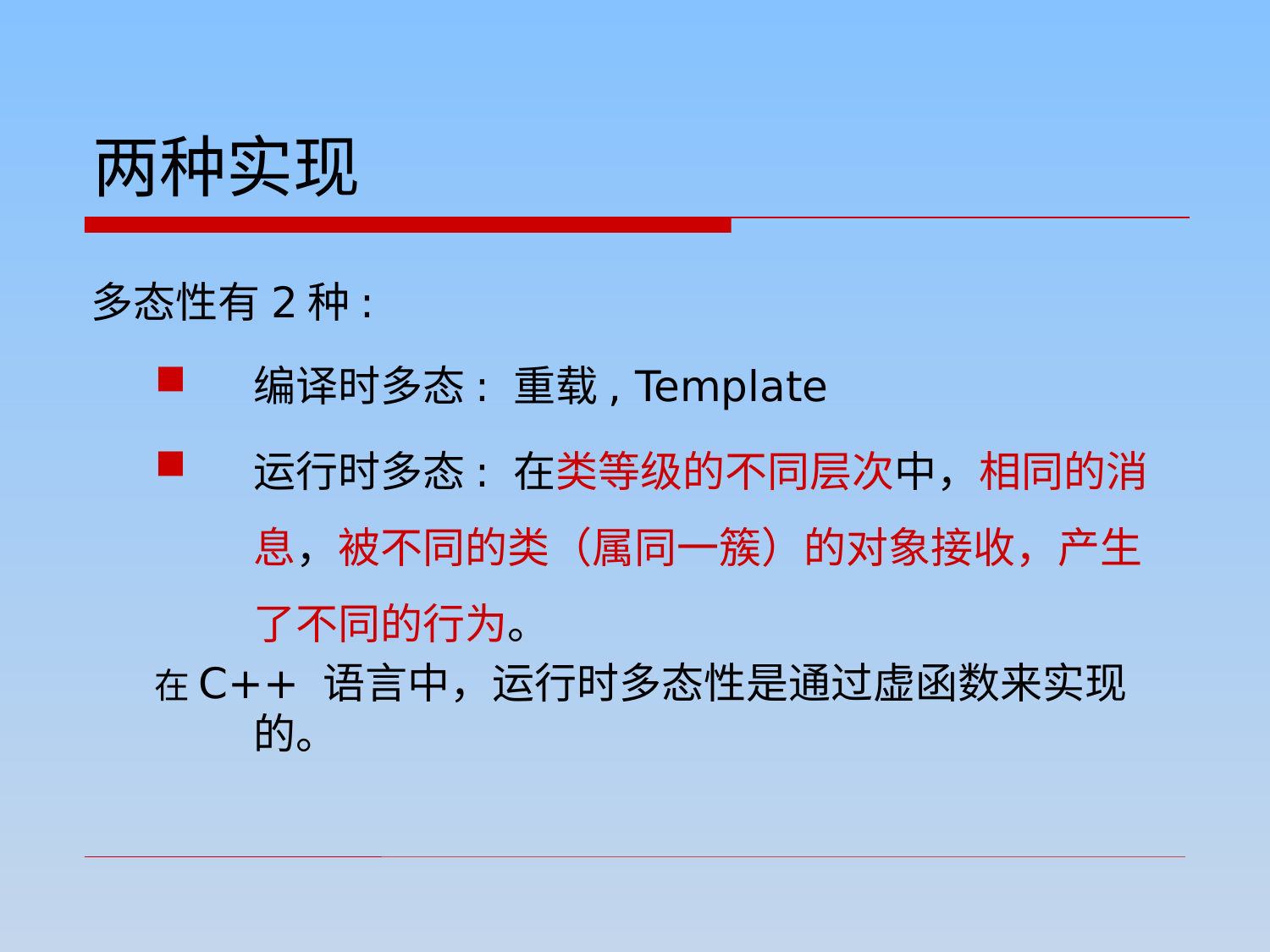

两种实现
多态性有2种:
编译时多态: 重载, Template
运行时多态: 在类等级的不同层次中，相同的消息，被不同的类（属同一簇）的对象接收，产生了不同的行为。
在C++ 语言中，运行时多态性是通过虚函数来实现的。